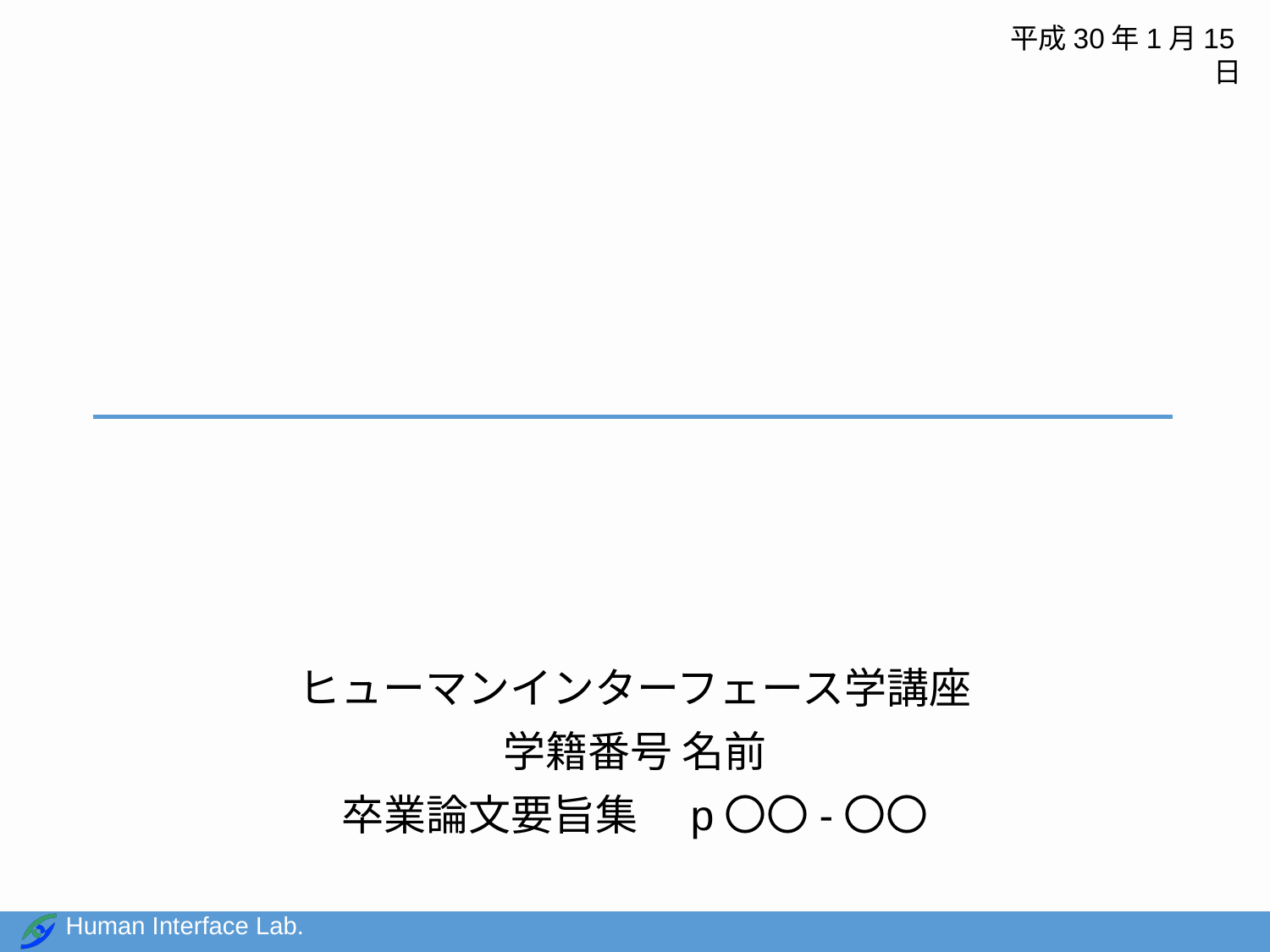

平成30年1月15日

#

ヒューマンインターフェース学講座
学籍番号 名前
卒業論文要旨集　p〇〇-〇〇